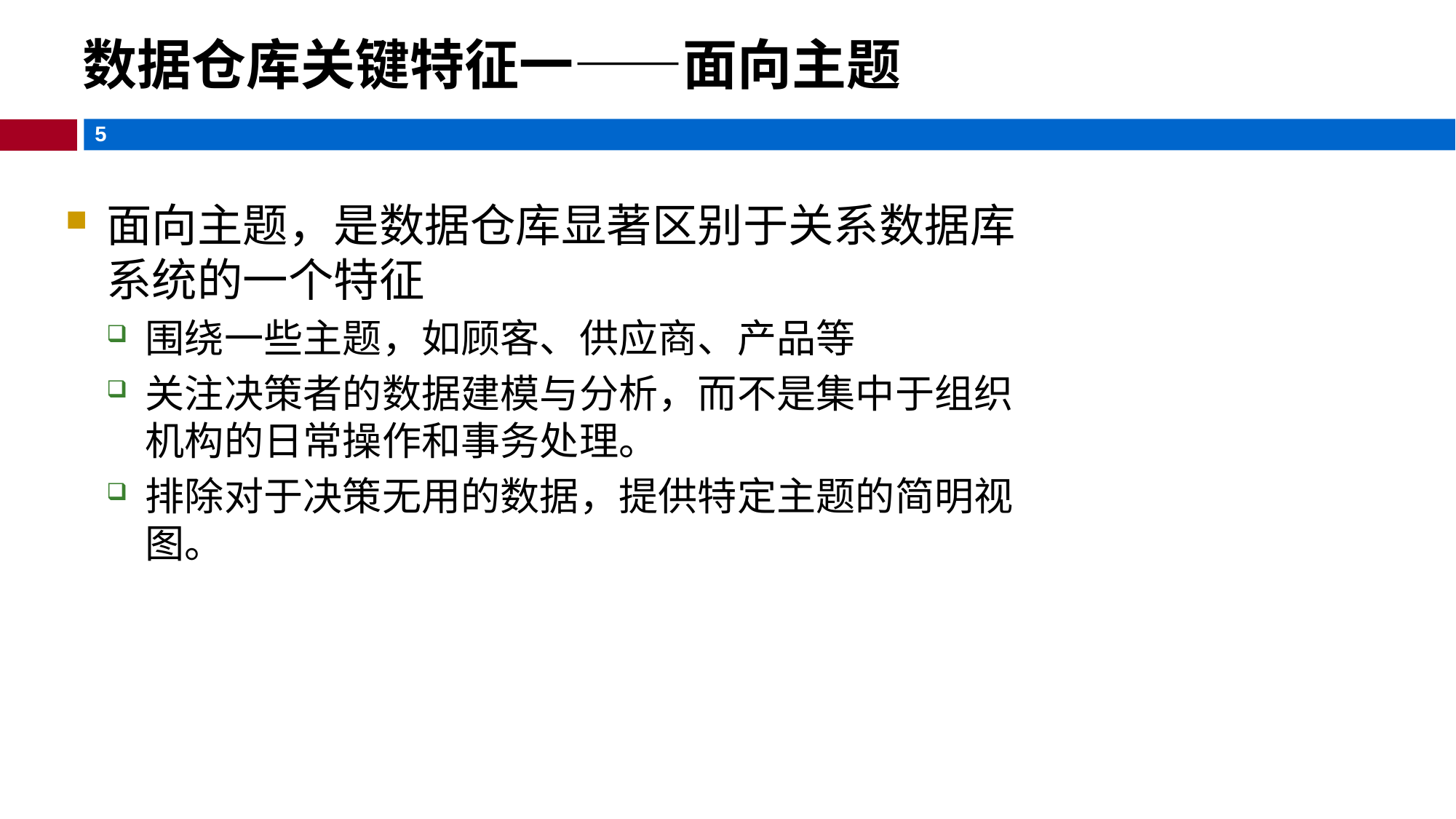

数据仓库关键特征一——面向主题
面向主题，是数据仓库显著区别于关系数据库系统的一个特征
围绕一些主题，如顾客、供应商、产品等
关注决策者的数据建模与分析，而不是集中于组织机构的日常操作和事务处理。
排除对于决策无用的数据，提供特定主题的简明视图。